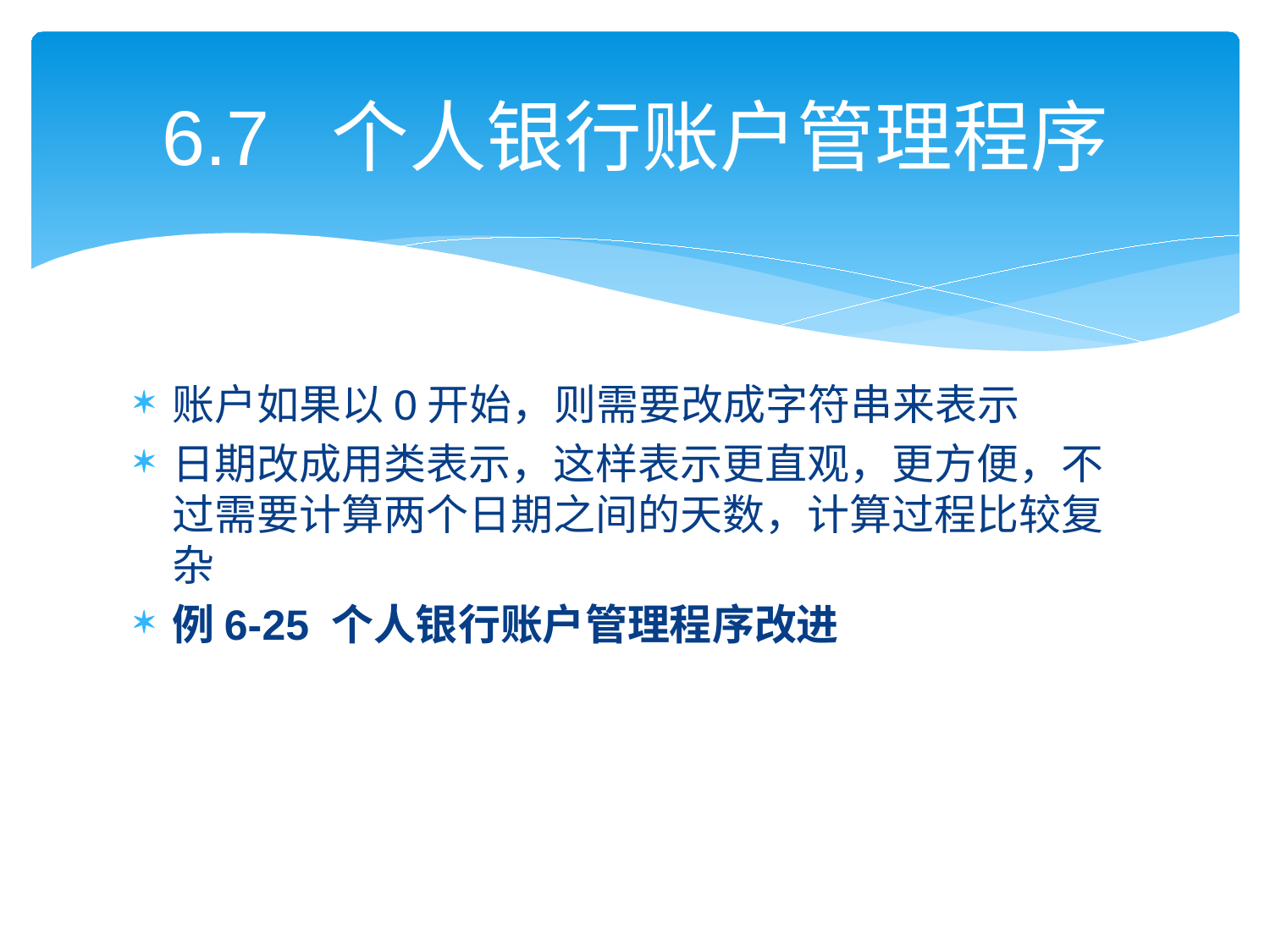

# 6.7  个人银行账户管理程序
账户如果以0开始，则需要改成字符串来表示
日期改成用类表示，这样表示更直观，更方便，不过需要计算两个日期之间的天数，计算过程比较复杂
例6-25 个人银行账户管理程序改进